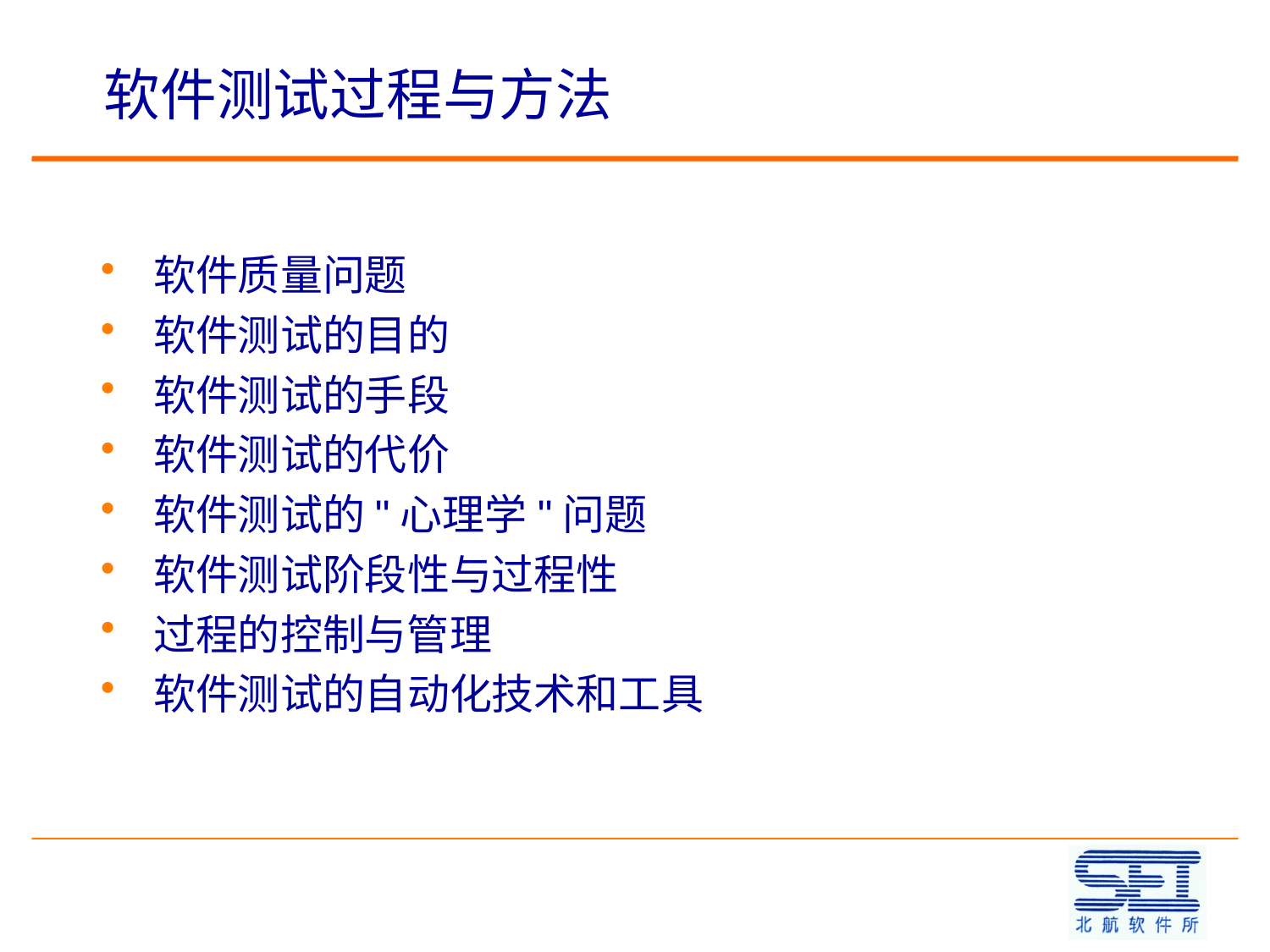

# 软件测试过程与方法
软件质量问题
软件测试的目的
软件测试的手段
软件测试的代价
软件测试的"心理学"问题
软件测试阶段性与过程性
过程的控制与管理
软件测试的自动化技术和工具